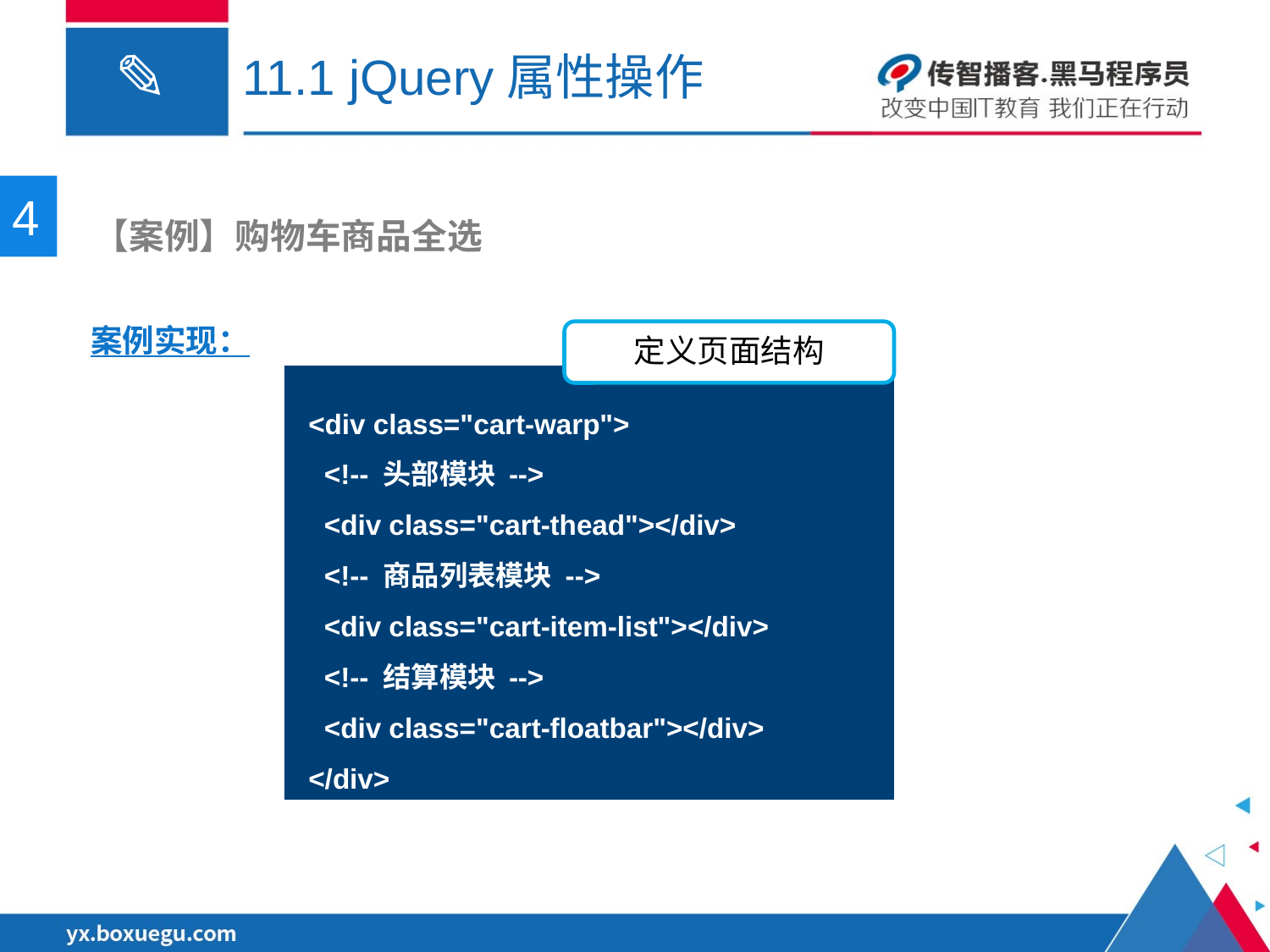

# 11.1 jQuery属性操作

4
  【案例】购物车商品全选
案例实现：
定义页面结构

<div class="cart-warp">
  <!-- 头部模块 -->
  <div class="cart-thead"></div>
  <!-- 商品列表模块 -->
  <div class="cart-item-list"></div>
  <!-- 结算模块 -->
  <div class="cart-floatbar"></div>
</div>